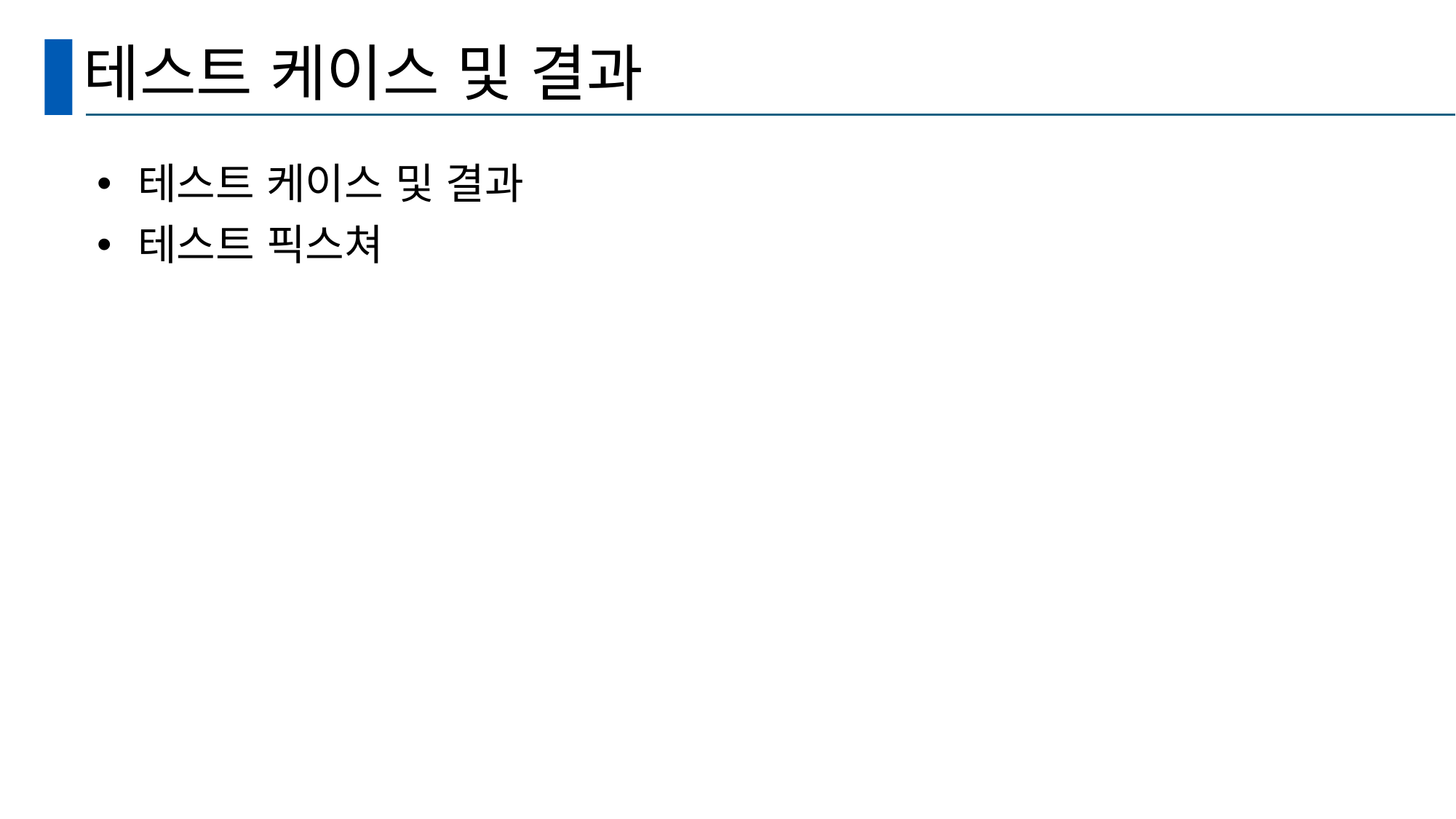

# 테스트 케이스 및 결과
테스트 케이스 및 결과
테스트 픽스쳐